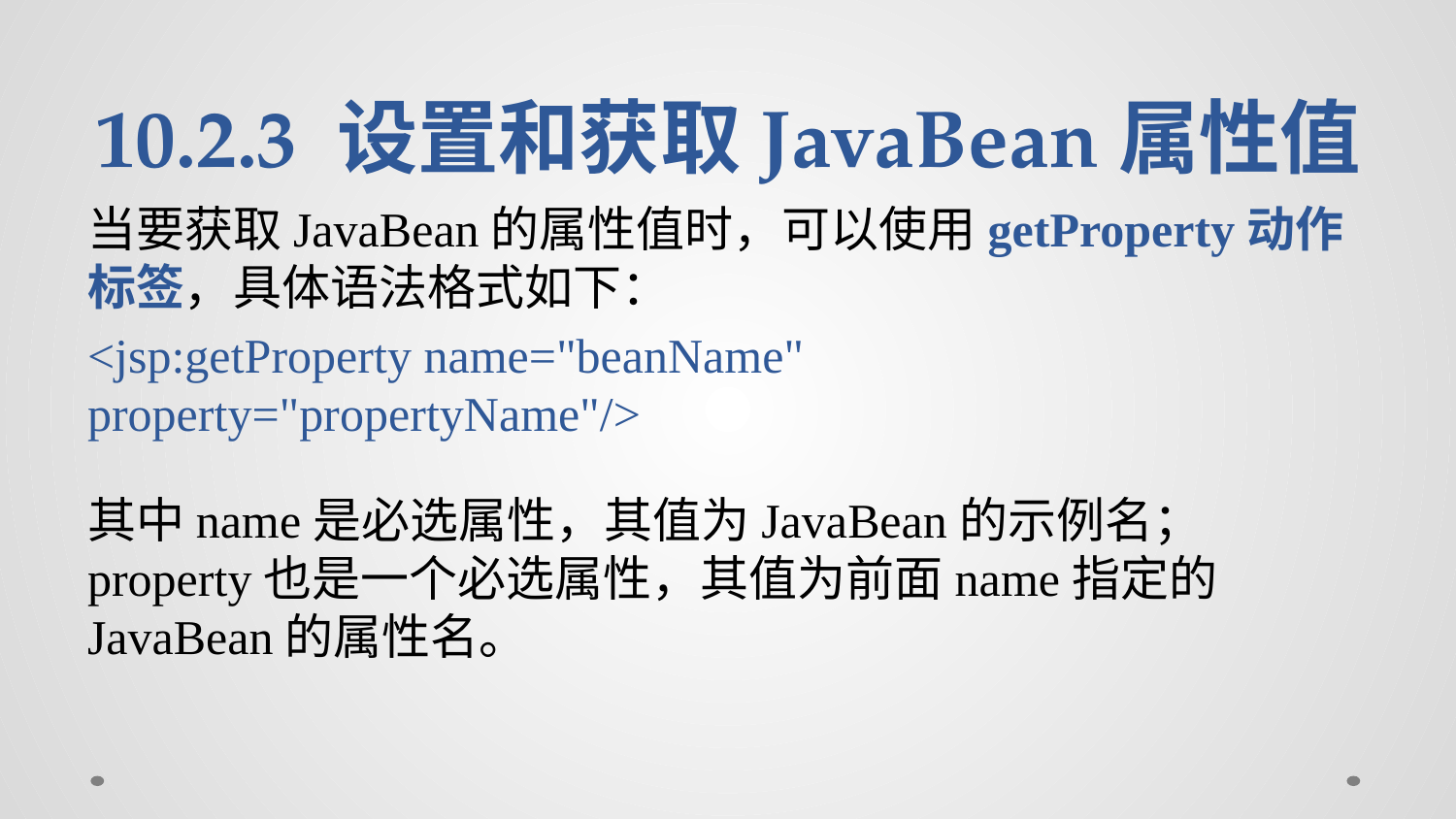

# 10.2.3 设置和获取JavaBean属性值
当要获取JavaBean的属性值时，可以使用getProperty动作标签，具体语法格式如下：
<jsp:getProperty name="beanName" property="propertyName"/>
其中name是必选属性，其值为JavaBean的示例名；property也是一个必选属性，其值为前面name指定的JavaBean的属性名。